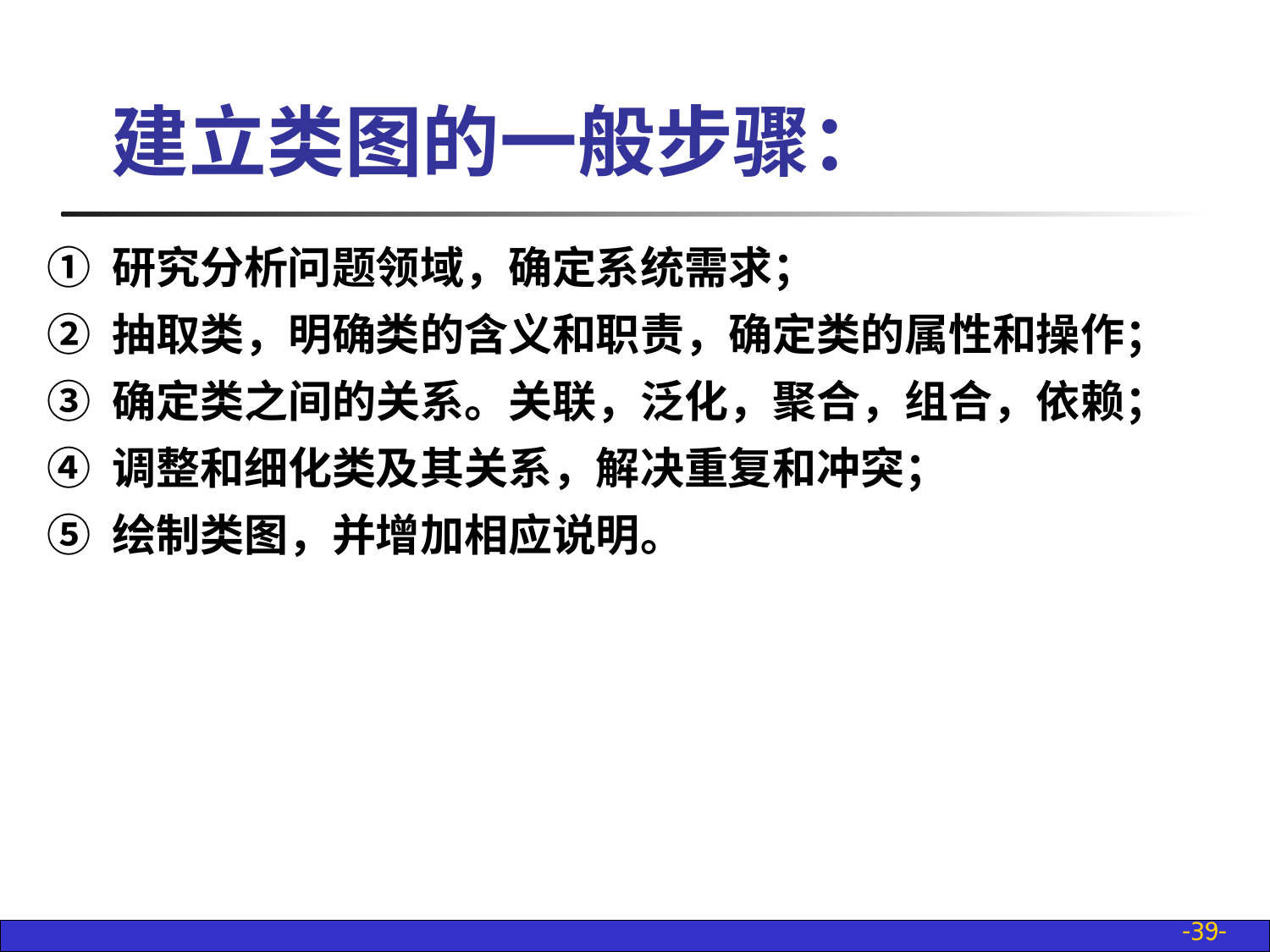

建立类图的一般步骤：
① 研究分析问题领域，确定系统需求；
② 抽取类，明确类的含义和职责，确定类的属性和操作；
③ 确定类之间的关系。关联，泛化，聚合，组合，依赖；
④ 调整和细化类及其关系，解决重复和冲突；
⑤ 绘制类图，并增加相应说明。
-39-